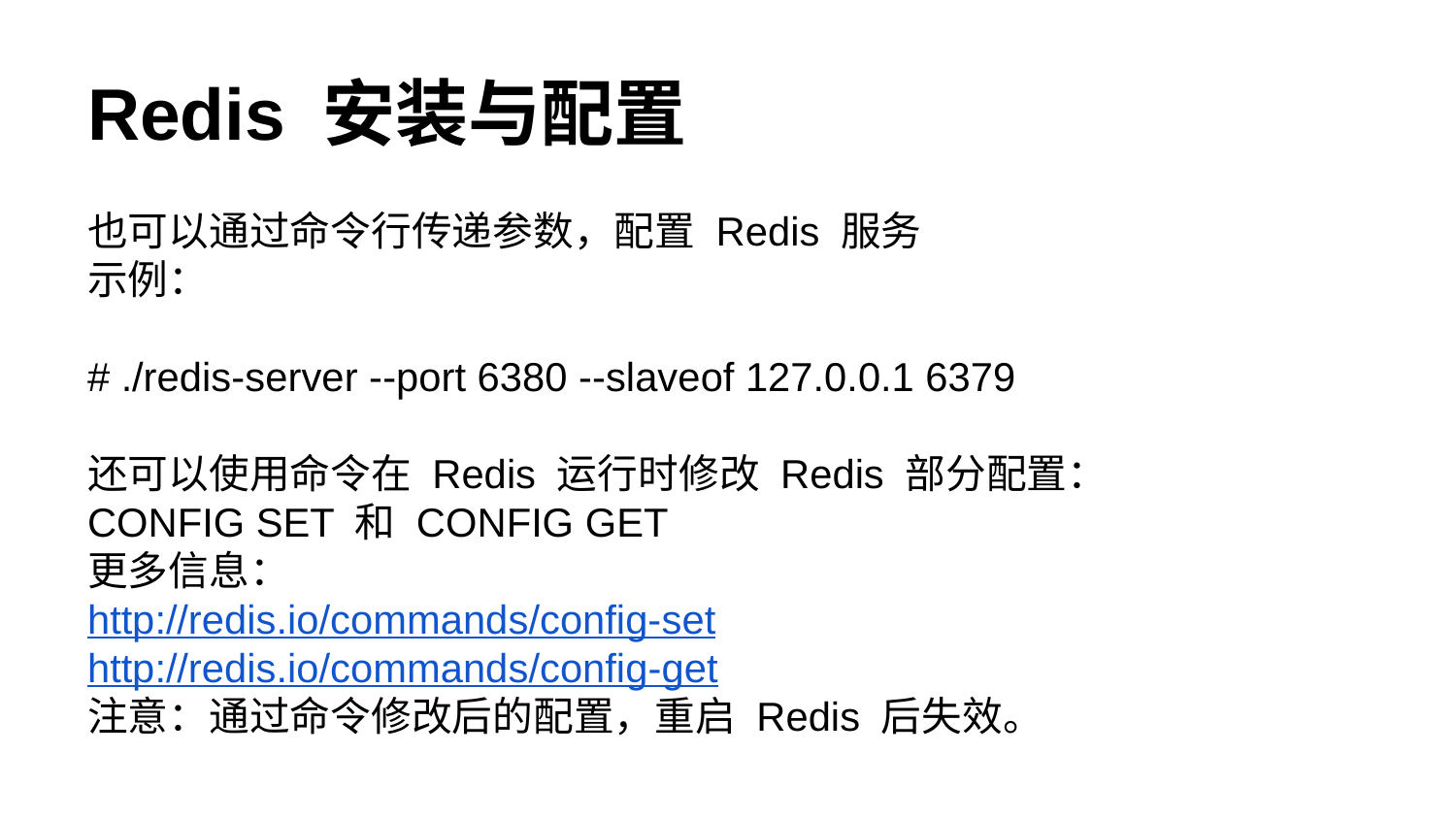

# Redis 安装与配置
也可以通过命令行传递参数，配置 Redis 服务
示例：

# ./redis-server --port 6380 --slaveof 127.0.0.1 6379

还可以使用命令在 Redis 运行时修改 Redis 部分配置：
CONFIG SET 和 CONFIG GET
更多信息：
http://redis.io/commands/config-set
http://redis.io/commands/config-get
注意：通过命令修改后的配置，重启 Redis 后失效。